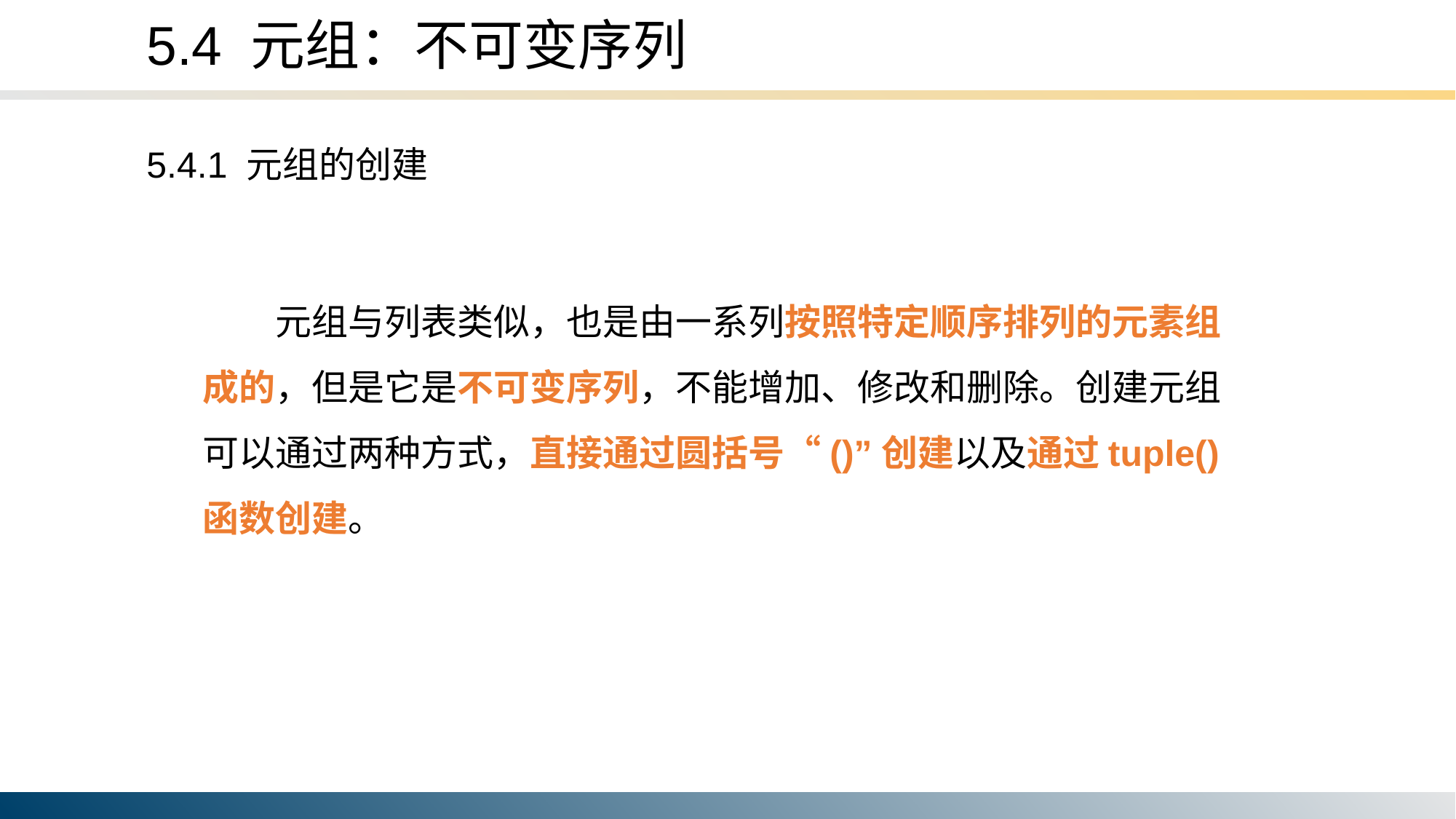

5.4 元组：不可变序列
5.4.1 元组的创建
元组与列表类似，也是由一系列按照特定顺序排列的元素组成的，但是它是不可变序列，不能增加、修改和删除。创建元组可以通过两种方式，直接通过圆括号“()”创建以及通过tuple()函数创建。